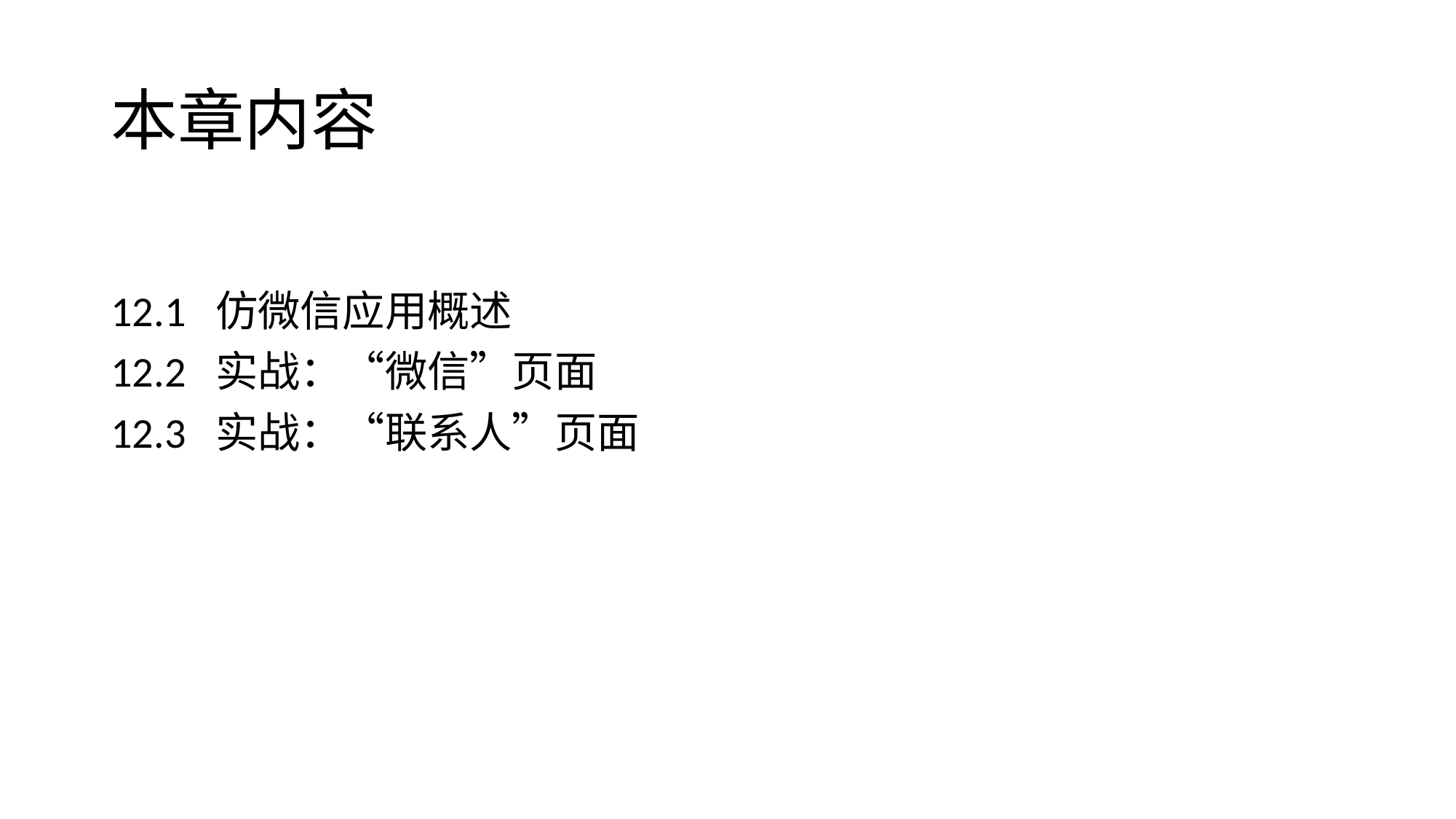

# 本章内容

12.1  仿微信应用概述
12.2  实战：“微信”页面
12.3  实战：“联系人”页面